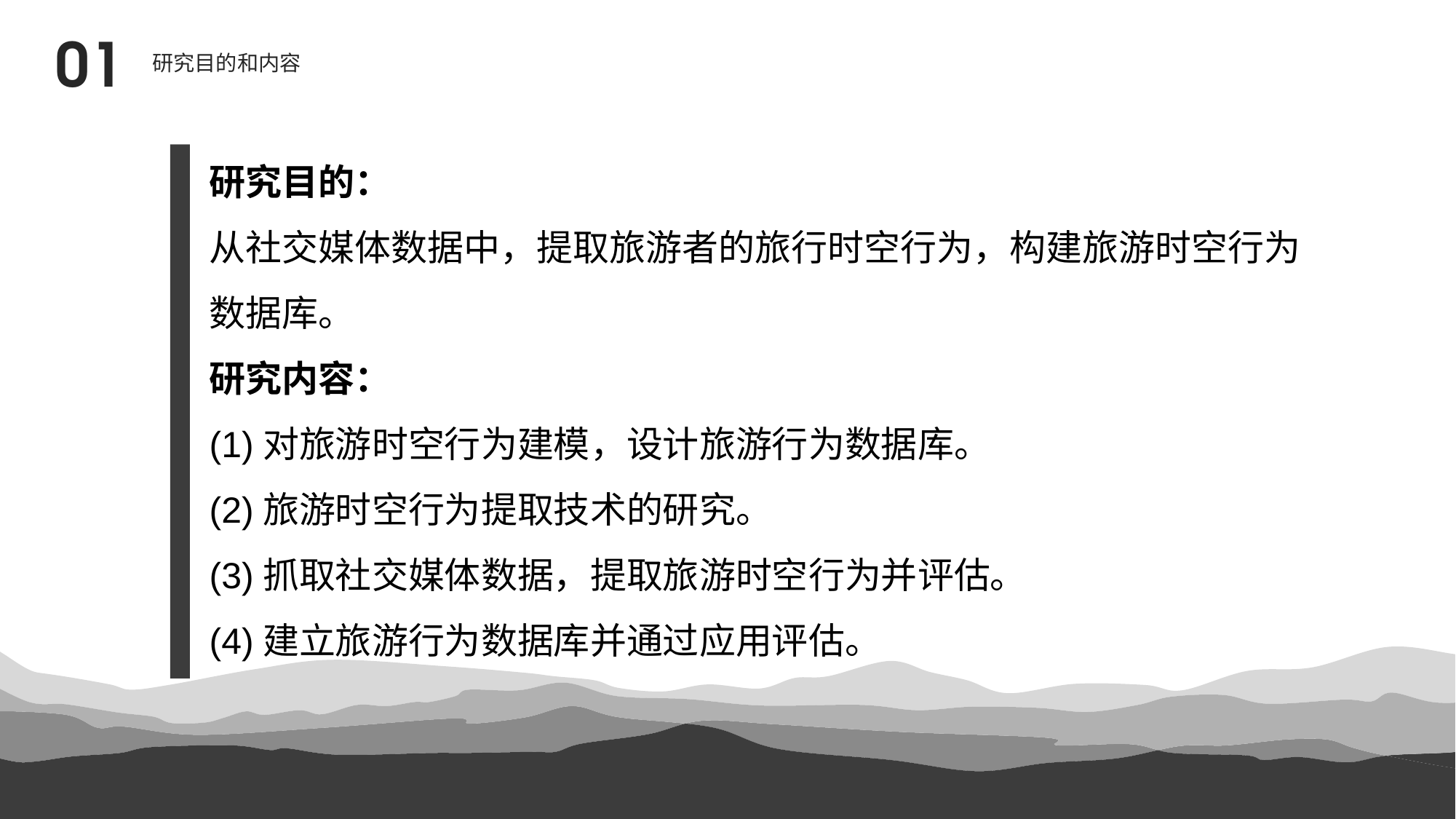

01
研究目的和内容
研究目的：
从社交媒体数据中，提取旅游者的旅行时空行为，构建旅游时空行为数据库。
研究内容：
(1)对旅游时空行为建模，设计旅游行为数据库。
(2)旅游时空行为提取技术的研究。
(3)抓取社交媒体数据，提取旅游时空行为并评估。
(4)建立旅游行为数据库并通过应用评估。